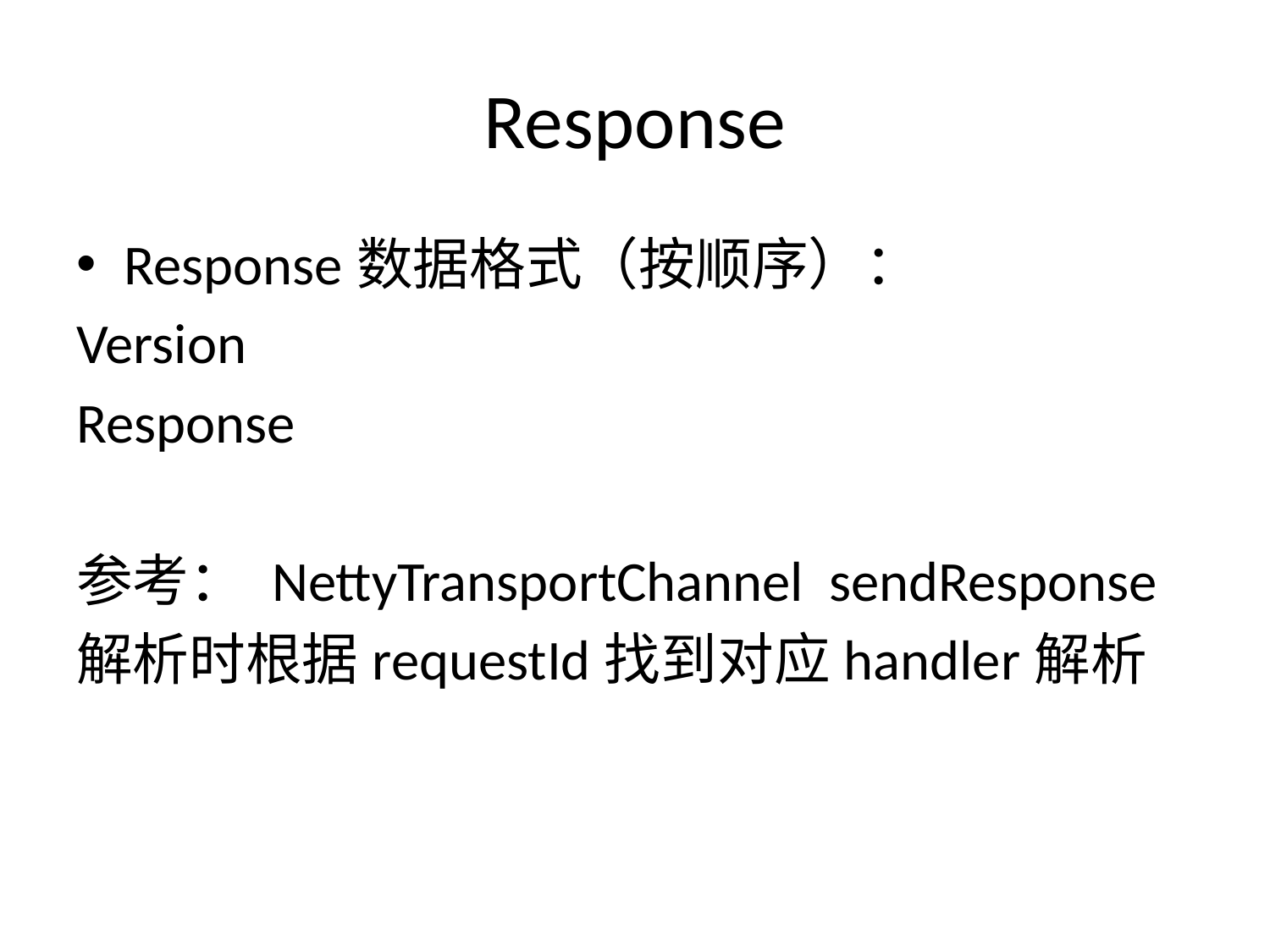

# Response
Response数据格式（按顺序）：
Version
Response

参考： NettyTransportChannel  sendResponse
解析时根据requestId找到对应handler解析